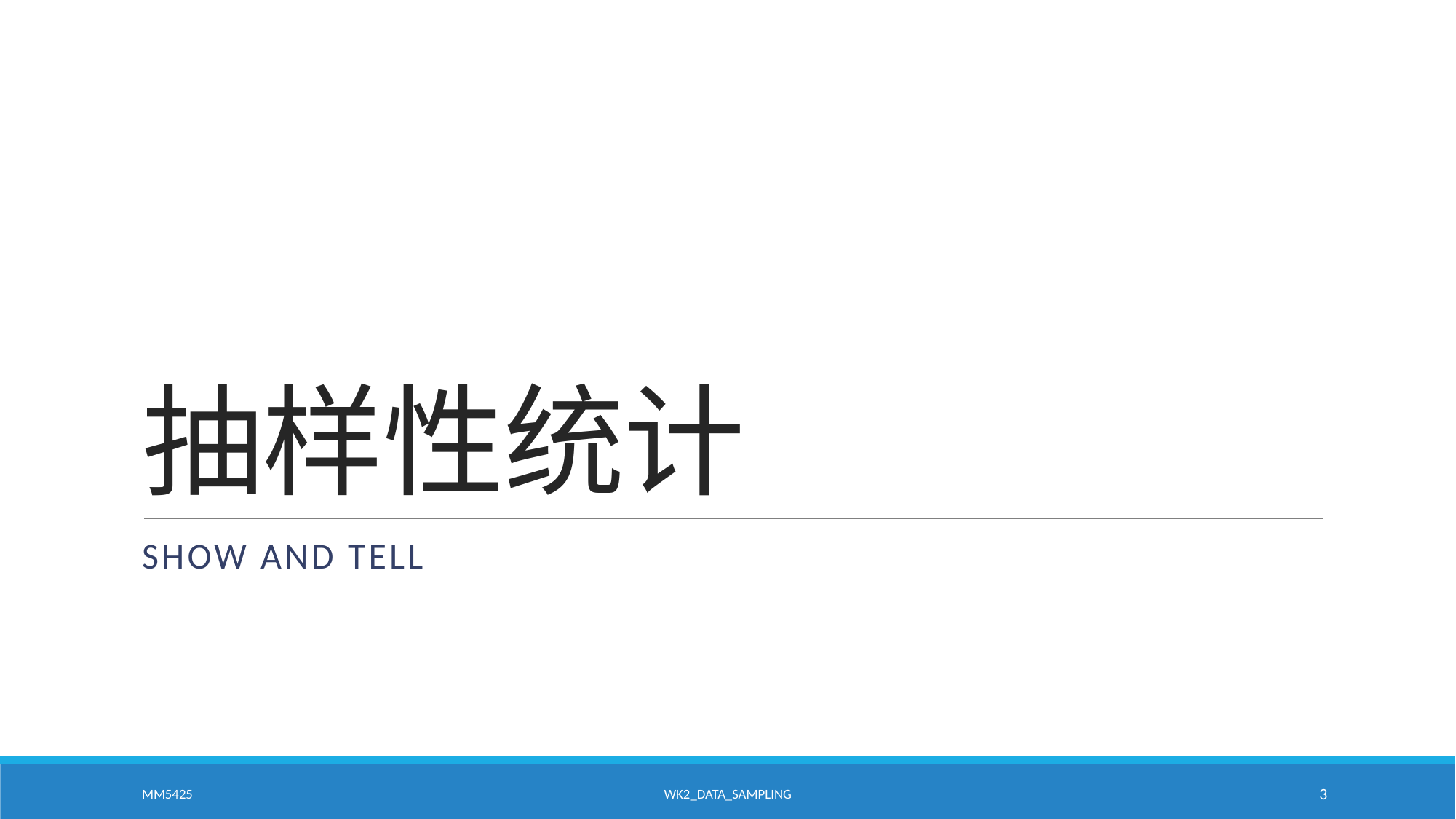

# 抽样性统计
Show and tell
MM5425
WK2_Data_Sampling
3